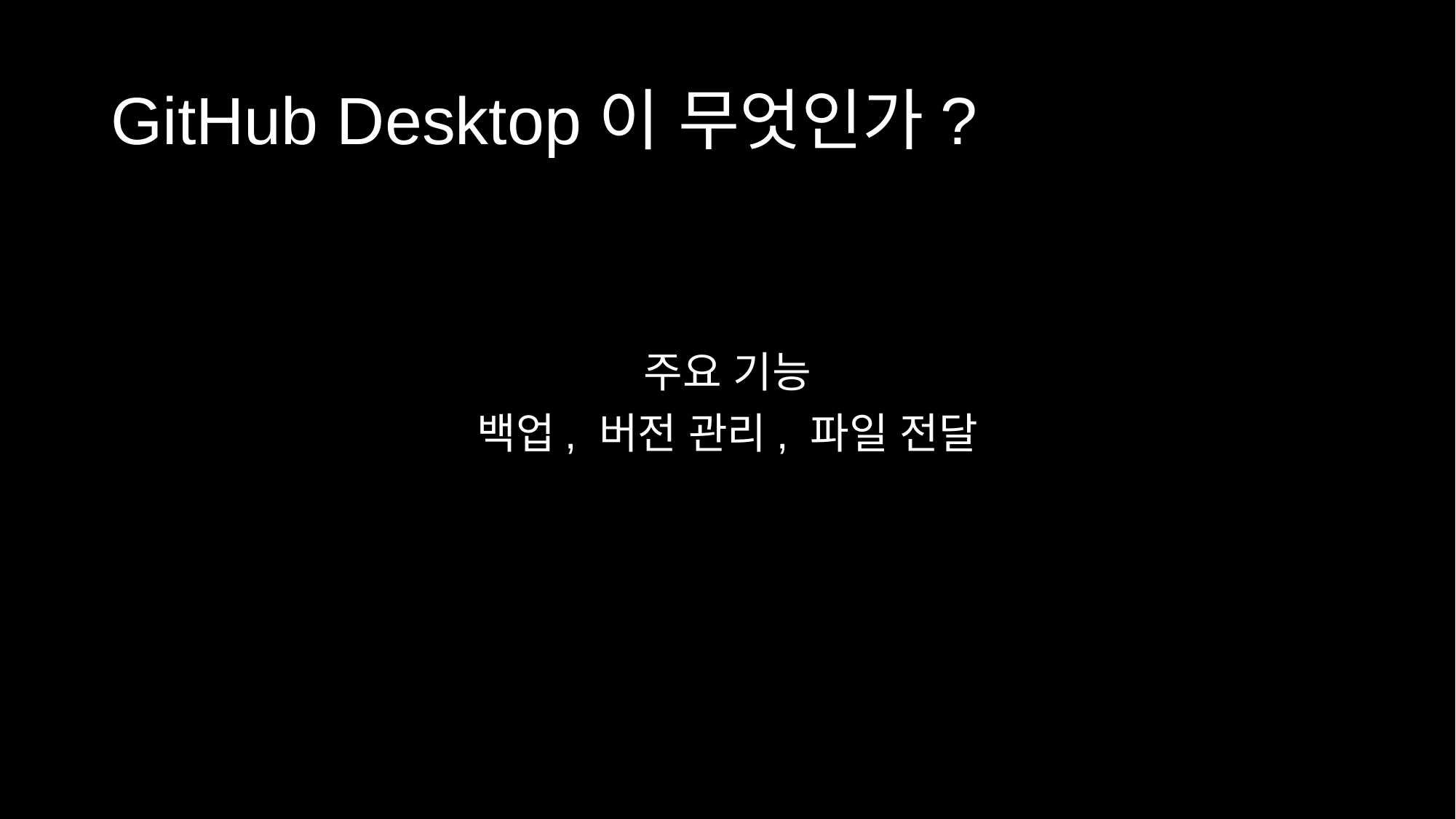

# GitHub Desktop이 무엇인가?
주요 기능
백업, 버전 관리, 파일 전달